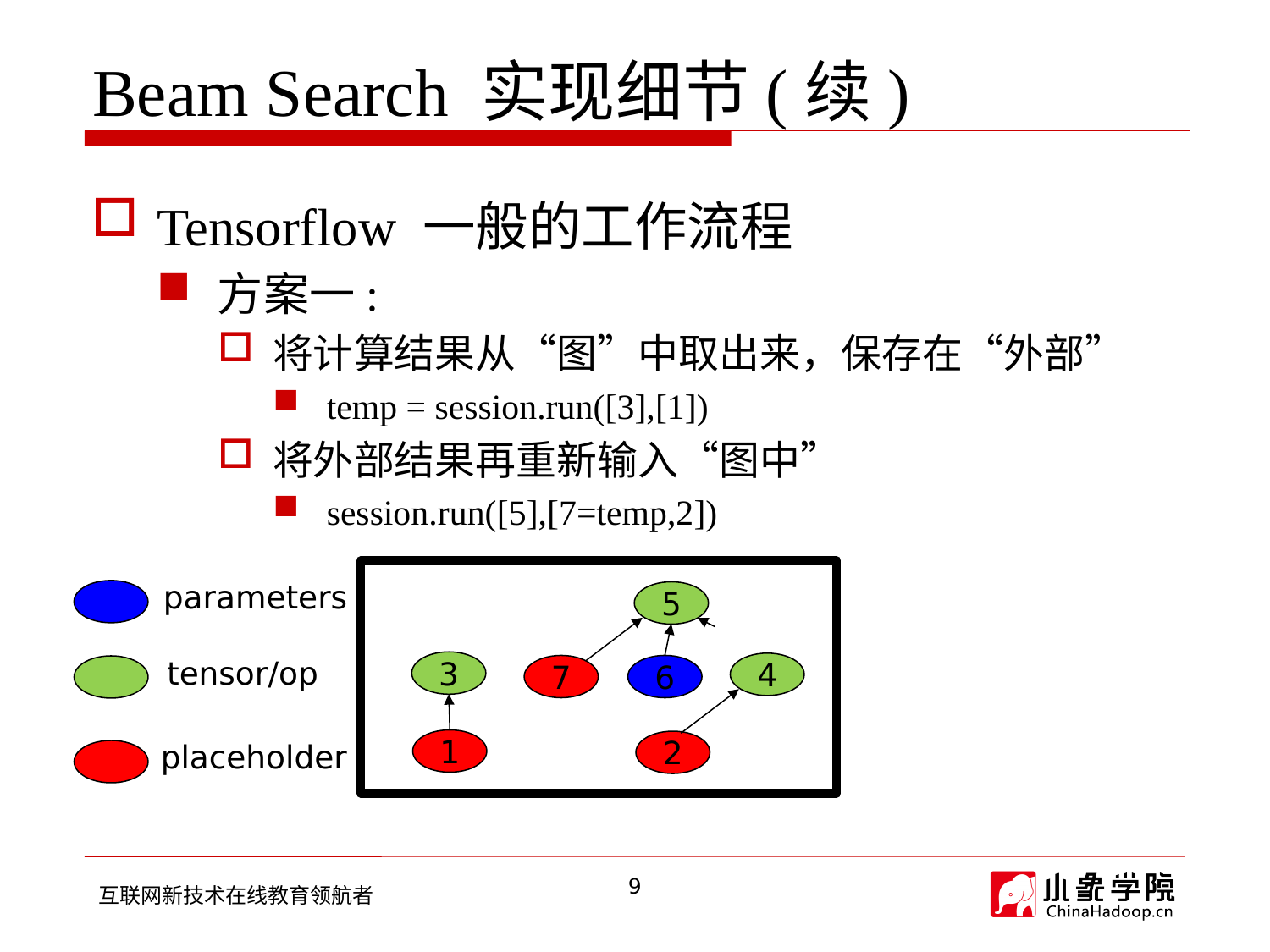

# Beam Search 实现细节(续)
Tensorflow 一般的工作流程
方案一:
将计算结果从“图”中取出来，保存在“外部”
temp = session.run([3],[1])
将外部结果再重新输入“图中”
session.run([5],[7=temp,2])

parameters

5
tensor/op
3
4
7
6

1
placeholder
2

9